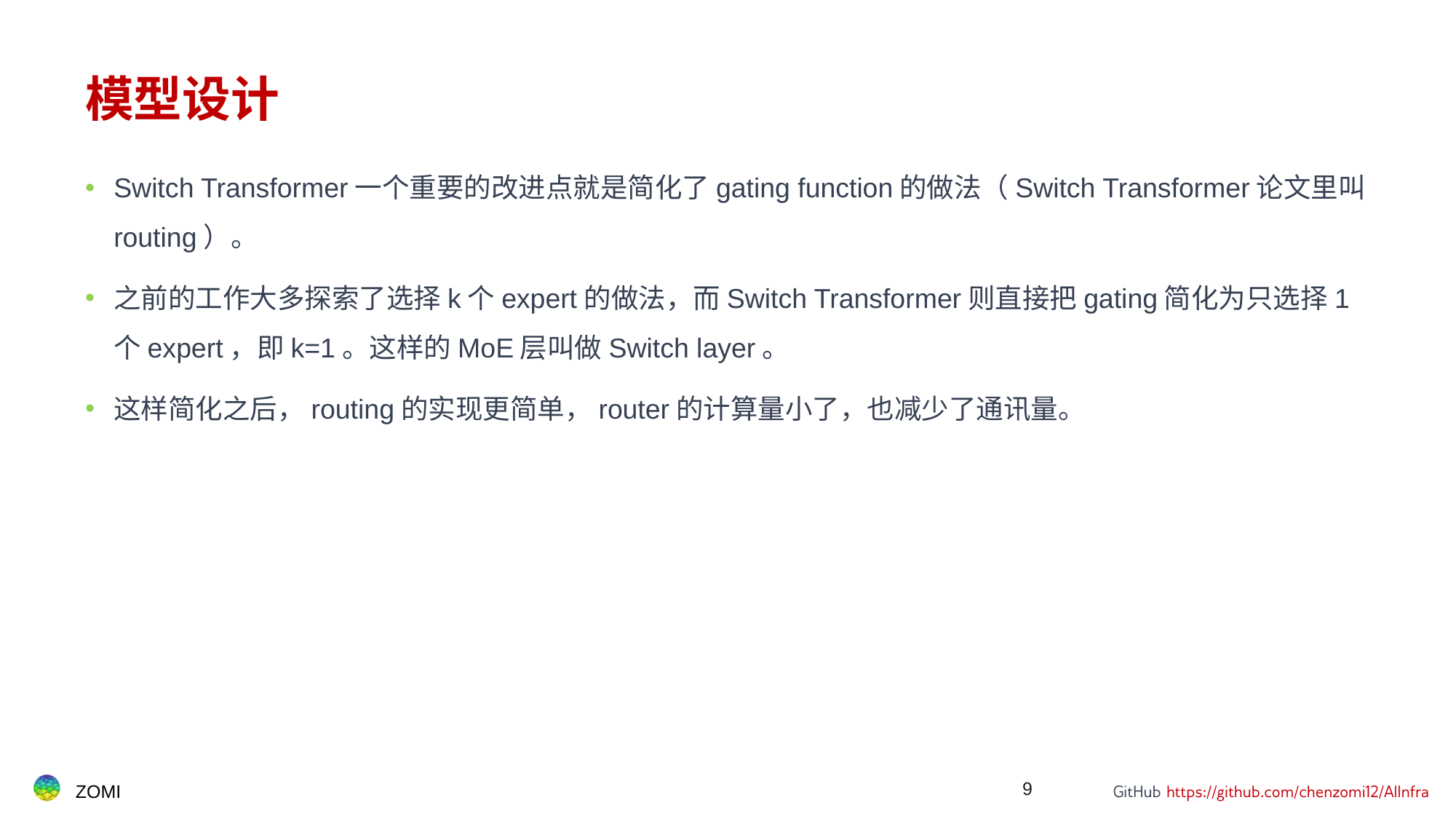

# 模型设计
Switch Transformer一个重要的改进点就是简化了gating function的做法（Switch Transformer论文里叫routing）。
之前的工作大多探索了选择k个expert的做法，而Switch Transformer则直接把gating简化为只选择1个expert，即k=1。这样的MoE层叫做Switch layer。
这样简化之后，routing的实现更简单，router的计算量小了，也减少了通讯量。